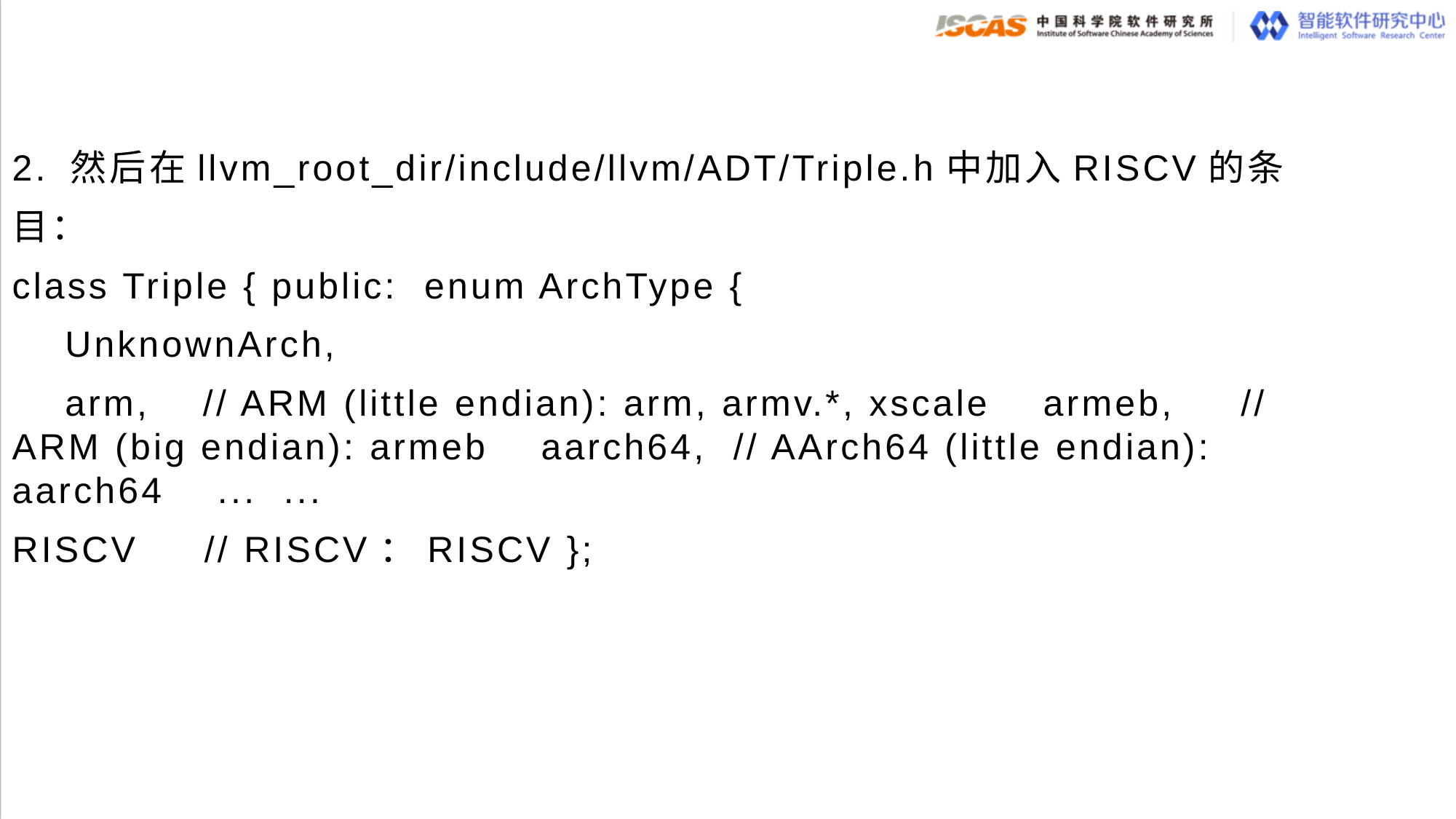

2. 然后在llvm_root_dir/include/llvm/ADT/Triple.h中加入RISCV的条
目：
class Triple { public:  enum ArchType {
    UnknownArch,
    arm,    // ARM (little endian): arm, armv.*, xscale    armeb,     // ARM (big endian): armeb    aarch64,  // AArch64 (little endian): aarch64    ...  ...
RISCV     // RISCV：RISCV };